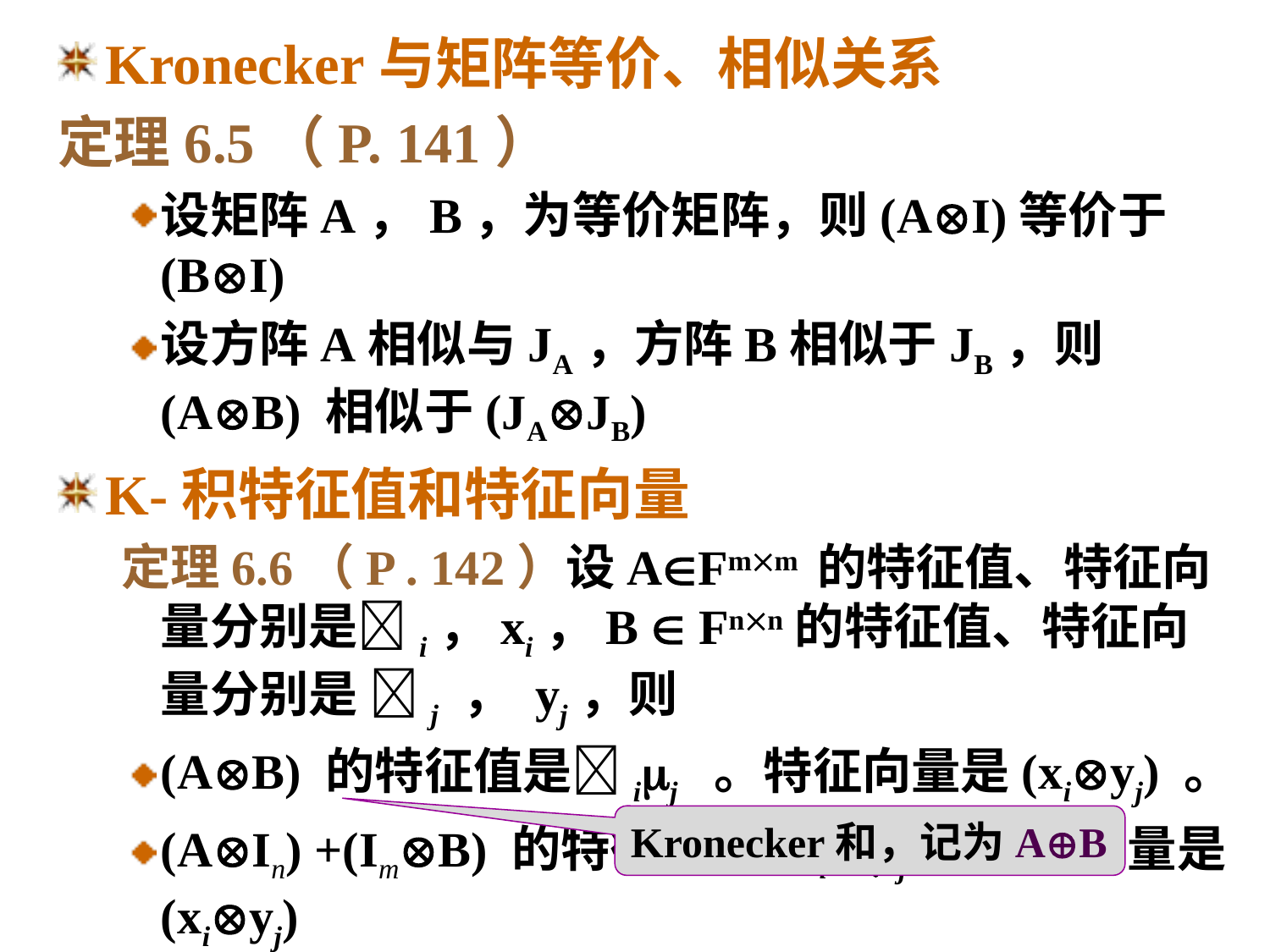

Kronecker与矩阵等价、相似关系
定理6.5（P. 141）
设矩阵A，B，为等价矩阵，则(A⊗I)等价于(B⊗I)
设方阵A相似与JA，方阵B相似于JB，则(A⊗B) 相似于(JA⊗JB)
K-积特征值和特征向量
定理6.6（P . 142）设A∈Fm×m 的特征值、特征向量分别是λi，xi，B ∈ Fn×n的特征值、特征向量分别是 μj ， yj，则
(A⊗B) 的特征值是λiμj  。特征向量是(xi⊗yj) 。
(A⊗In) +(Im⊗B) 的特征值是λi + μj ，特征向量是(xi⊗yj)
Kronecker和，记为A⊕B